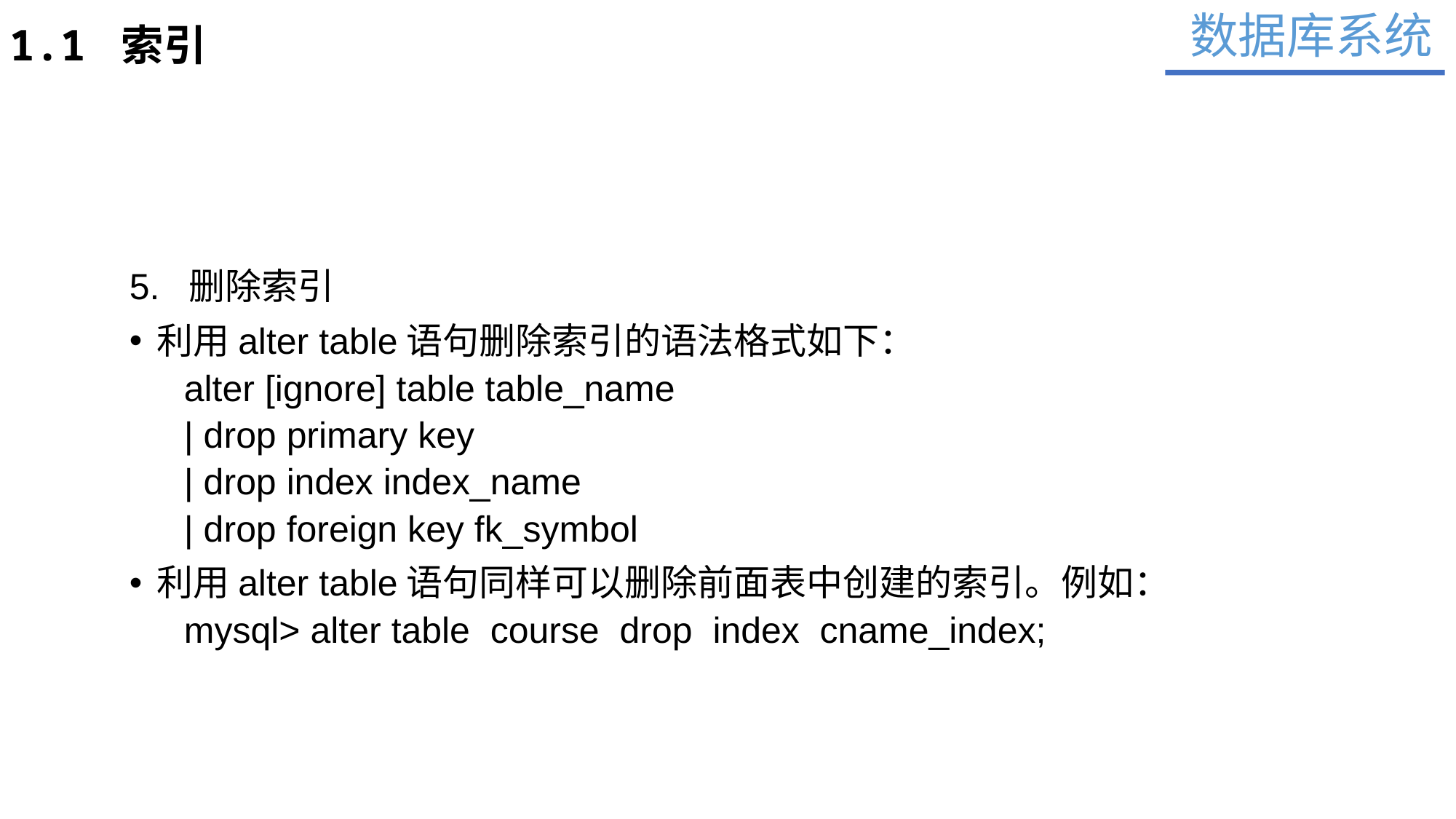

数据库系统
1.1 索引

5.  删除索引
利用alter table语句删除索引的语法格式如下：
alter [ignore] table table_name
| drop primary key
| drop index index_name
| drop foreign key fk_symbol
利用alter table语句同样可以删除前面表中创建的索引。例如：
mysql> alter table  course  drop  index  cname_index;